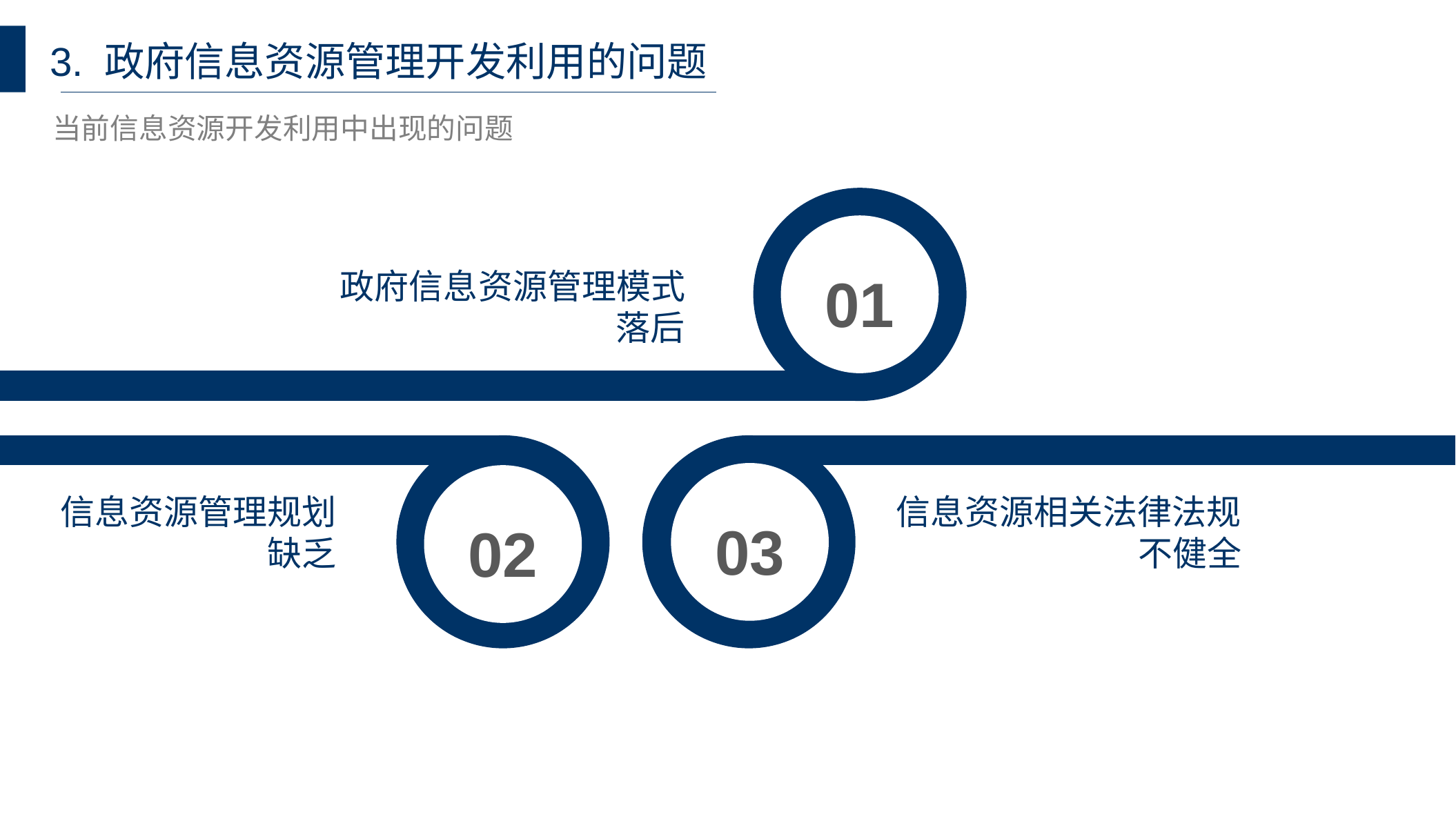

3. 政府信息资源管理开发利用的问题
当前信息资源开发利用中出现的问题

01
政府信息资源管理模式
落后

02

03
信息资源管理规划
缺乏
信息资源相关法律法规
不健全